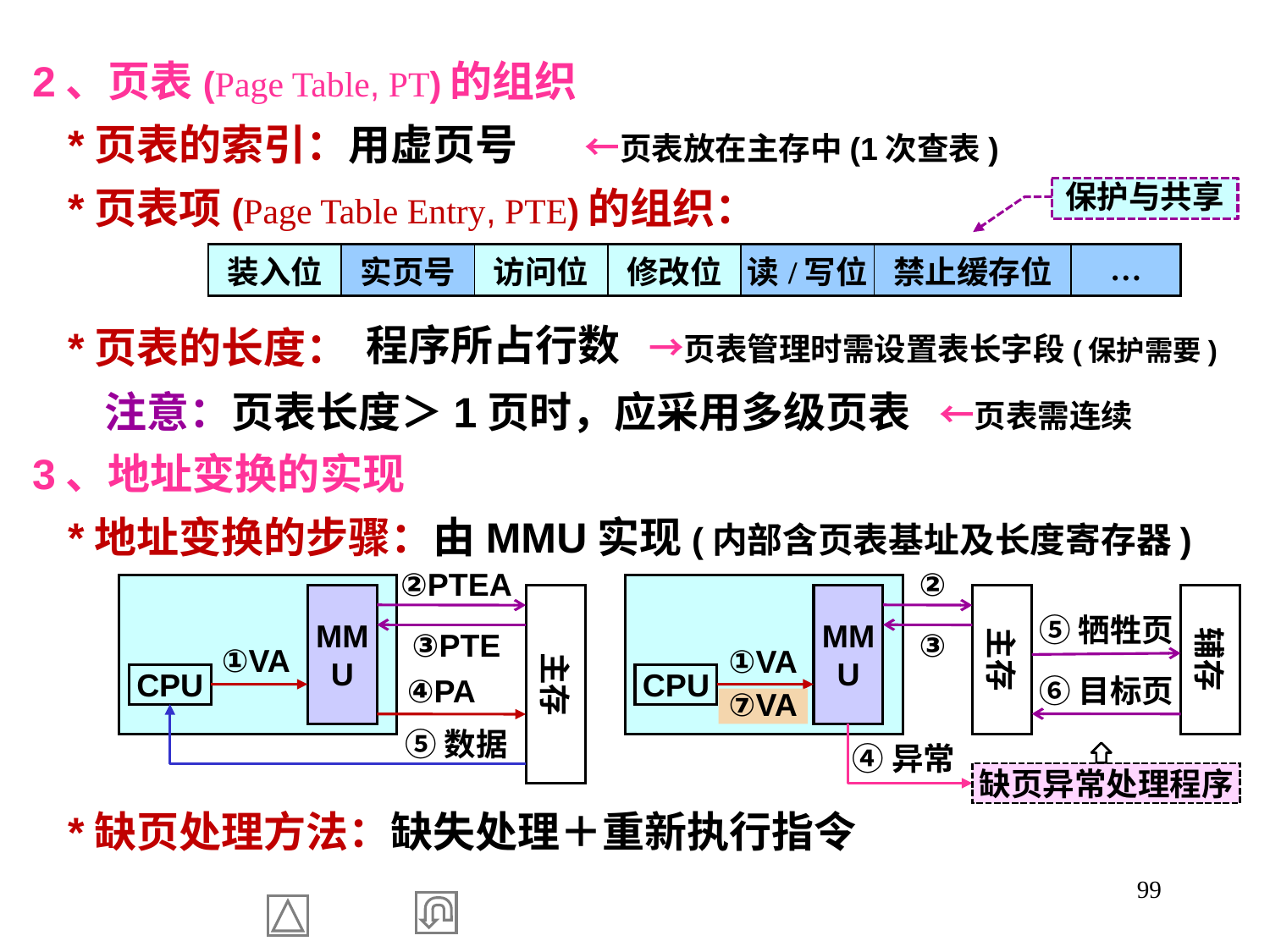

2、页表(Page Table, PT)的组织
   *页表的索引：用虚页号       ←页表放在主存中(1次查表)
   *页表项(Page Table Entry, PTE)的组织：

   *页表的长度：
保护与共享
| 装入位 | 实页号 | 访问位 | 修改位 | 读/写位 | 禁止缓存位 | … |
| --- | --- | --- | --- | --- | --- | --- |
程序所占行数   →页表管理时需设置表长字段(保护需要)
      注意：页表长度＞1页时，应采用多级页表   ←页表需连续
3、地址变换的实现
   *地址变换的步骤：由MMU实现(内部含页表基址及长度寄存器)
②PTEA

MMU
主存
③PTE
①VA
CPU
④PA
⑤数据
②

MMU
主存
③
①VA
CPU
④异常
辅存
⑤牺牲页
⑥目标页
⑦VA

缺页异常处理程序
   *缺页处理方法：缺失处理＋重新执行指令
99